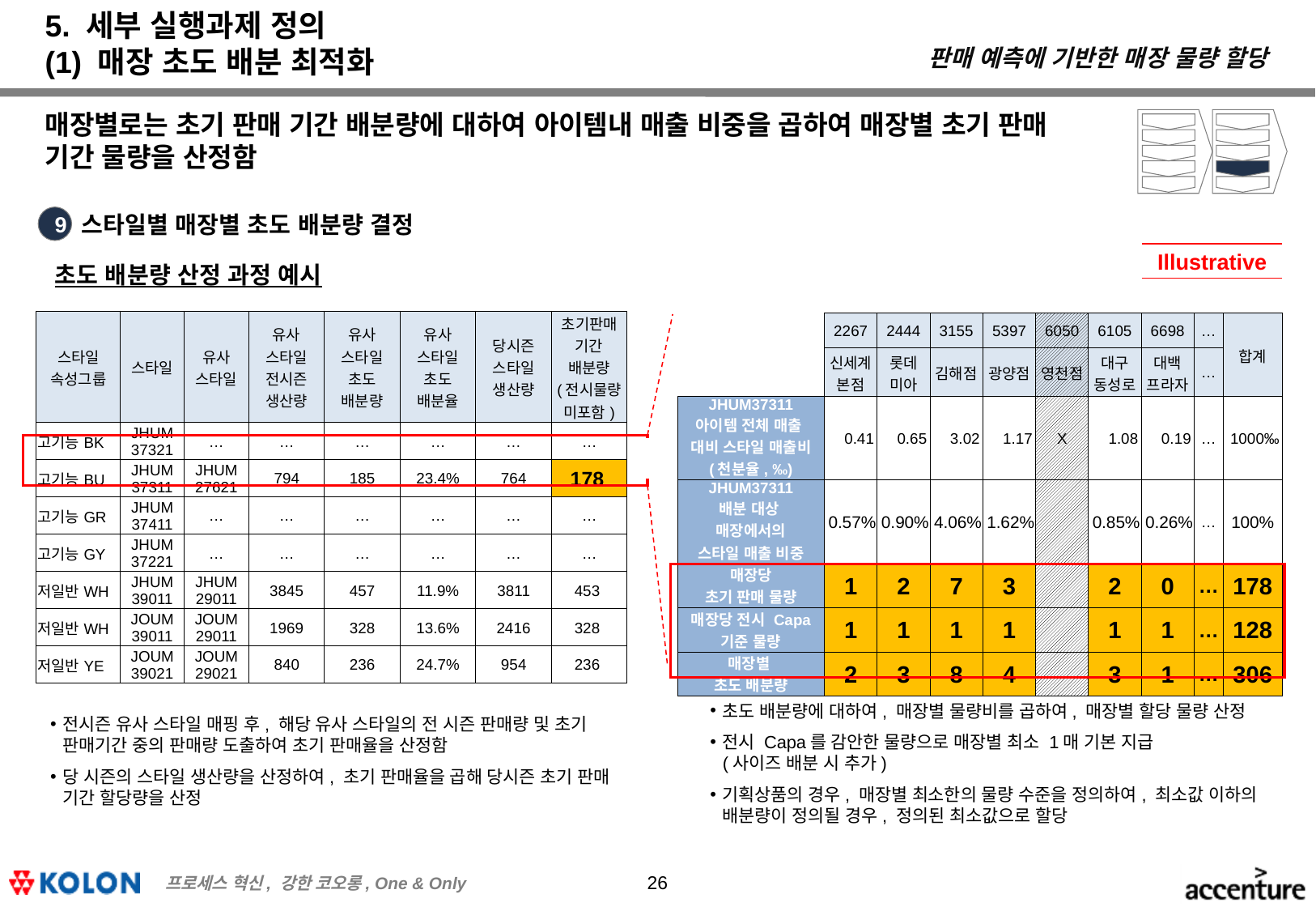

# 5. 세부 실행과제 정의 (1) 매장 초도 배분 최적화
판매 예측에 기반한 매장 물량 할당
매장별로는 초기 판매 기간 배분량에 대하여 아이템내 매출 비중을 곱하여 매장별 초기 판매 기간 물량을 산정함

스타일별 매장별 초도 배분량 결정
9
Illustrative
초도 배분량 산정 과정 예시
| 스타일 속성그룹 | 스타일 | 유사 스타일 | 유사 스타일 전시즌 생산량 | 유사 스타일 초도 배분량 | 유사 스타일 초도 배분율 | 당시즌 스타일 생산량 | 초기판매 기간 배분량 (전시물량 미포함) |
| --- | --- | --- | --- | --- | --- | --- | --- |
| 고기능BK | JHUM 37321 | … | … | … | … | … | … |
| 고기능BU | JHUM 37311 | JHUM 27621 | 794 | 185 | 23.4% | 764 | 178 |
| 고기능GR | JHUM 37411 | … | … | … | … | … | … |
| 고기능GY | JHUM 37221 | … | … | … | … | … | … |
| 저일반WH | JHUM 39011 | JHUM 29011 | 3845 | 457 | 11.9% | 3811 | 453 |
| 저일반WH | JOUM 39011 | JOUM 29011 | 1969 | 328 | 13.6% | 2416 | 328 |
| 저일반YE | JOUM 39021 | JOUM 29021 | 840 | 236 | 24.7% | 954 | 236 |
|  | 2267 | 2444 | 3155 | 5397 | 6050 | 6105 | 6698 | … | 합계 |
| --- | --- | --- | --- | --- | --- | --- | --- | --- | --- |
|  | 신세계 본점 | 롯데 미아 | 김해점 | 광양점 | 영천점 | 대구 동성로 | 대백 프라자 | … |  |
| JHUM37311 아이템 전체 매출 대비 스타일 매출비 (천분율, ‰) | 0.41 | 0.65 | 3.02 | 1.17 | X | 1.08 | 0.19 | … | 1000‰ |
| JHUM37311 배분 대상 매장에서의 스타일 매출 비중 | 0.57% | 0.90% | 4.06% | 1.62% |  | 0.85% | 0.26% | … | 100% |
| 매장당 초기 판매 물량 | 1 | 2 | 7 | 3 |  | 2 | 0 | … | 178 |
| 매장당 전시 Capa 기준 물량 | 1 | 1 | 1 | 1 |  | 1 | 1 | … | 128 |
| 매장별 초도 배분량 | 2 | 3 | 8 | 4 |  | 3 | 1 | … | 306 |

전시즌 유사 스타일 매핑 후, 해당 유사 스타일의 전 시즌 판매량 및 초기 판매기간 중의 판매량 도출하여 초기 판매율을 산정함
당 시즌의 스타일 생산량을 산정하여, 초기 판매율을 곱해 당시즌 초기 판매 기간 할당량을 산정
초도 배분량에 대하여, 매장별 물량비를 곱하여, 매장별 할당 물량 산정
전시 Capa를 감안한 물량으로 매장별 최소 1매 기본 지급
(사이즈 배분 시 추가)
기획상품의 경우, 매장별 최소한의 물량 수준을 정의하여, 최소값 이하의 배분량이 정의될 경우, 정의된 최소값으로 할당